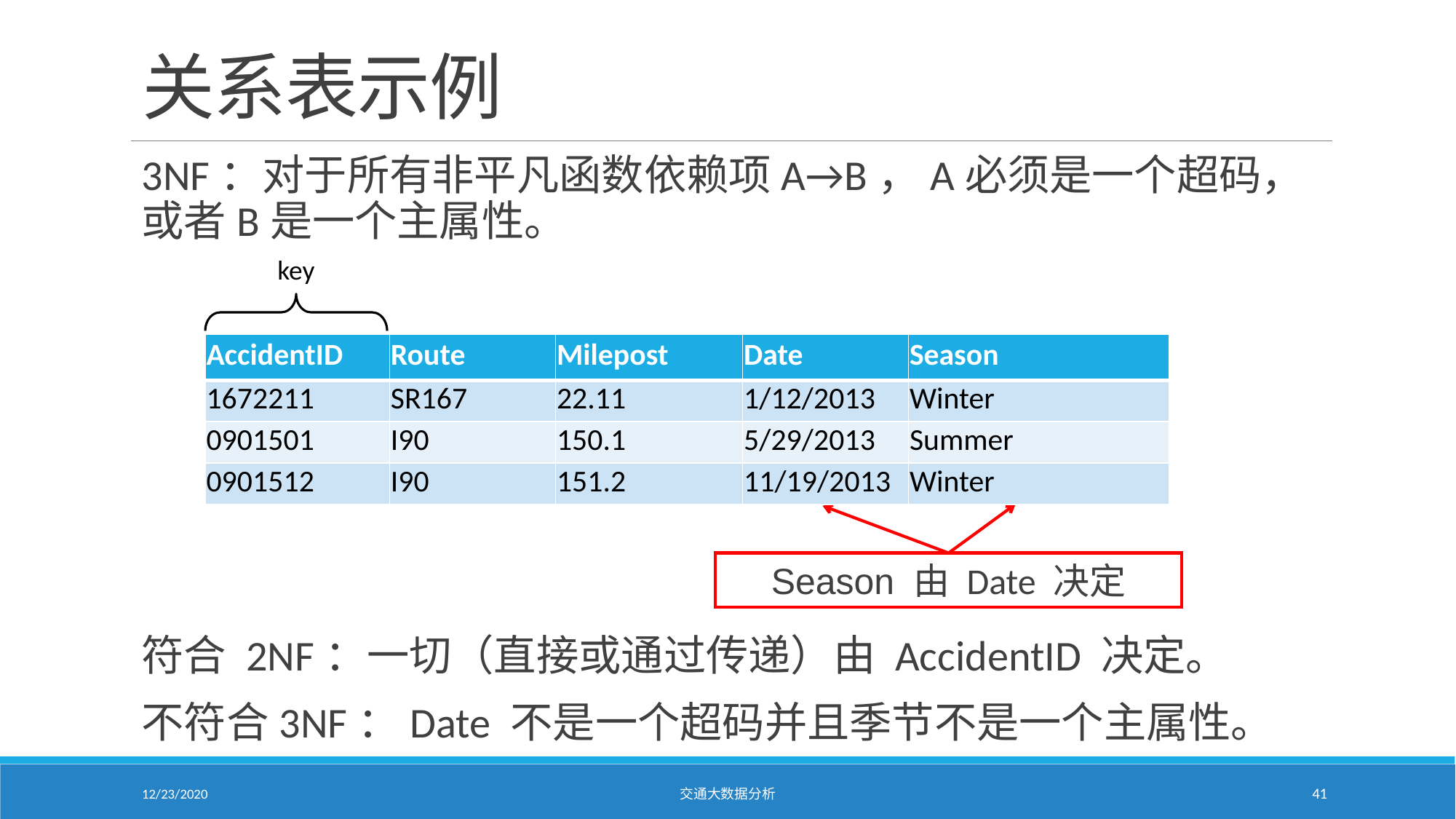

# 关系表示例
3NF：对于所有非平凡函数依赖项A→B，A必须是一个超码，或者B是一个主属性。

key
| AccidentID | Route | Milepost | Date | Season |
| --- | --- | --- | --- | --- |
| 1672211 | SR167 | 22.11 | 1/12/2013 | Winter |
| 0901501 | I90 | 150.1 | 5/29/2013 | Summer |
| 0901512 | I90 | 151.2 | 11/19/2013 | Winter |
Season 由 Date 决定
符合 2NF：一切（直接或通过传递）由 AccidentID 决定。
不符合3NF：Date 不是一个超码并且季节不是一个主属性。
12/23/2020
交通大数据分析
41